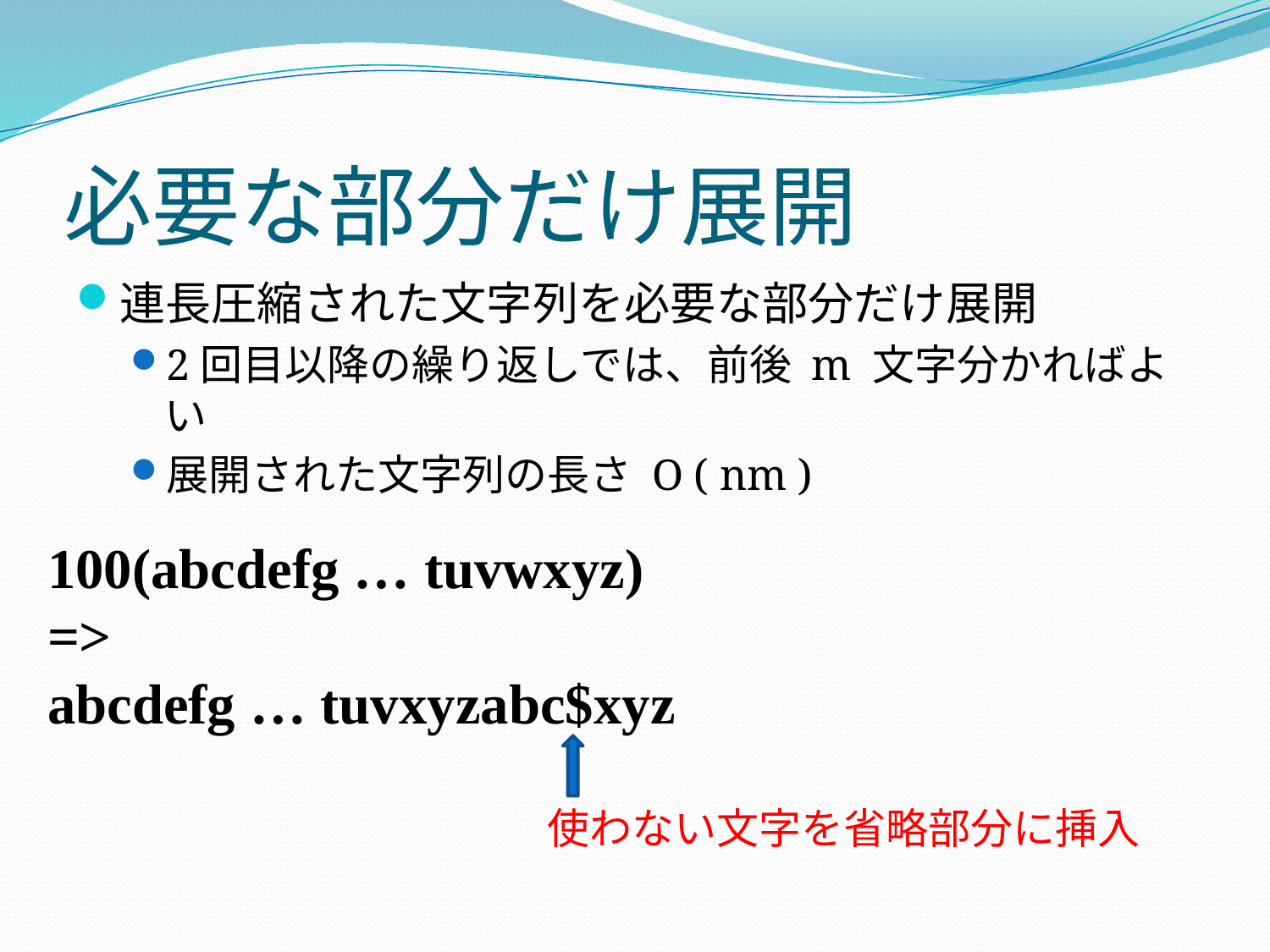

# 必要な部分だけ展開
連長圧縮された文字列を必要な部分だけ展開
2回目以降の繰り返しでは、前後 m 文字分かればよい
展開された文字列の長さ O ( nm )

100(abcdefg … tuvwxyz)
=>
abcdefg … tuvxyzabc$xyz

使わない文字を省略部分に挿入